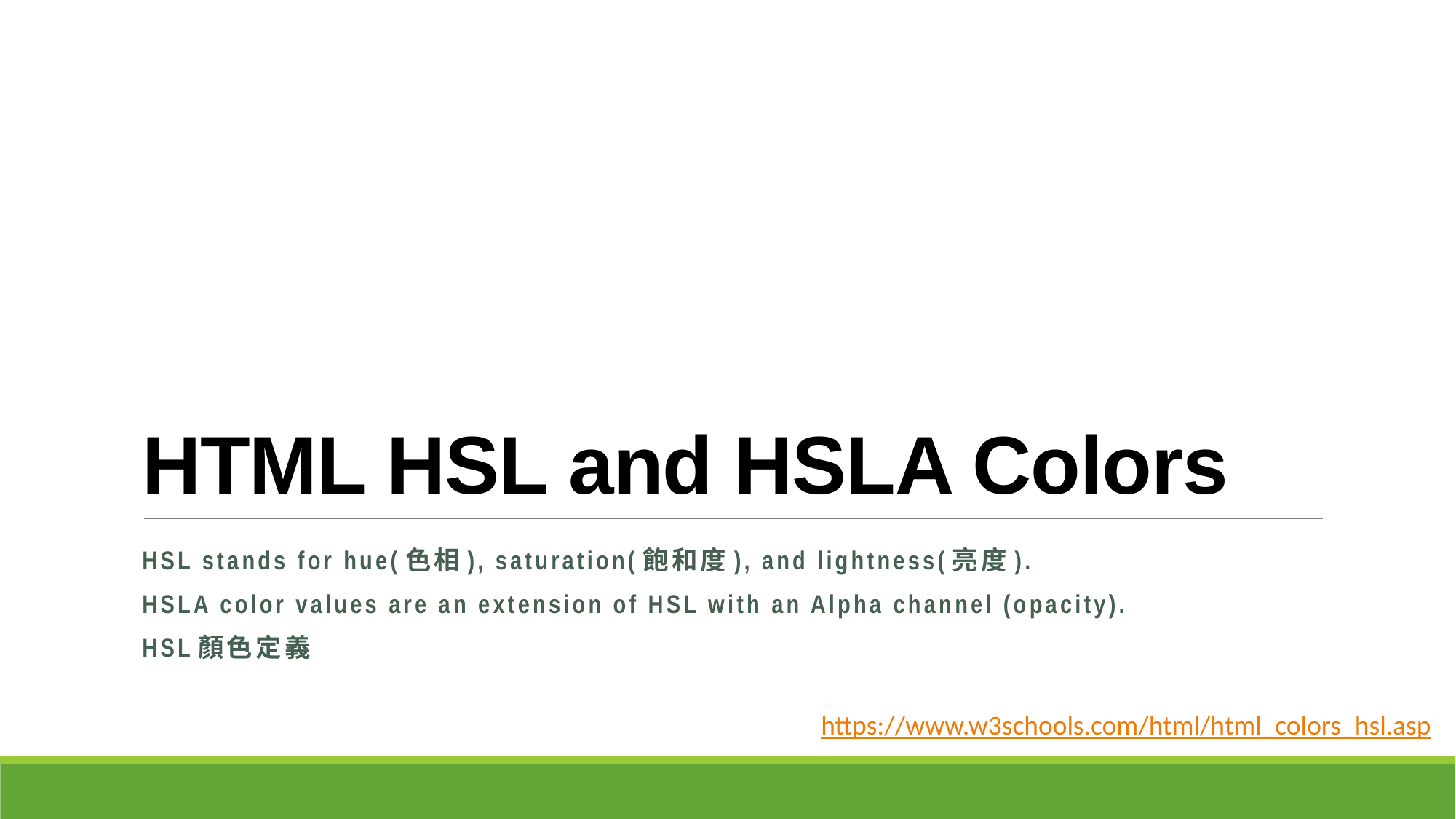

# HTML HSL and HSLA Colors
HSL stands for hue(色相), saturation(飽和度), and lightness(亮度).
HSLA color values are an extension of HSL with an Alpha channel (opacity).
HSL顏色定義

https://www.w3schools.com/html/html_colors_hsl.asp